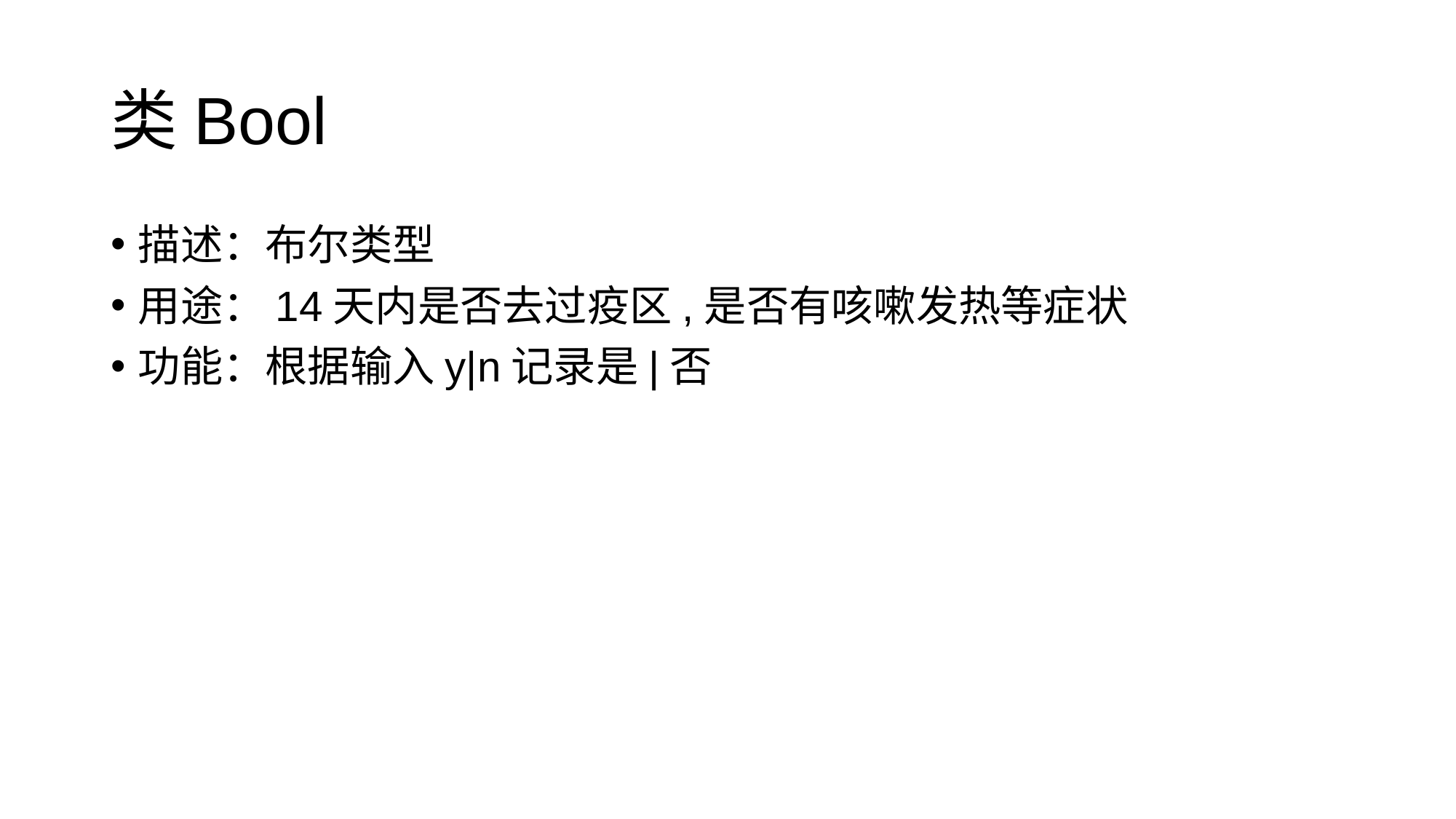

# 类Bool
描述：布尔类型
用途：14天内是否去过疫区,是否有咳嗽发热等症状
功能：根据输入y|n记录是|否